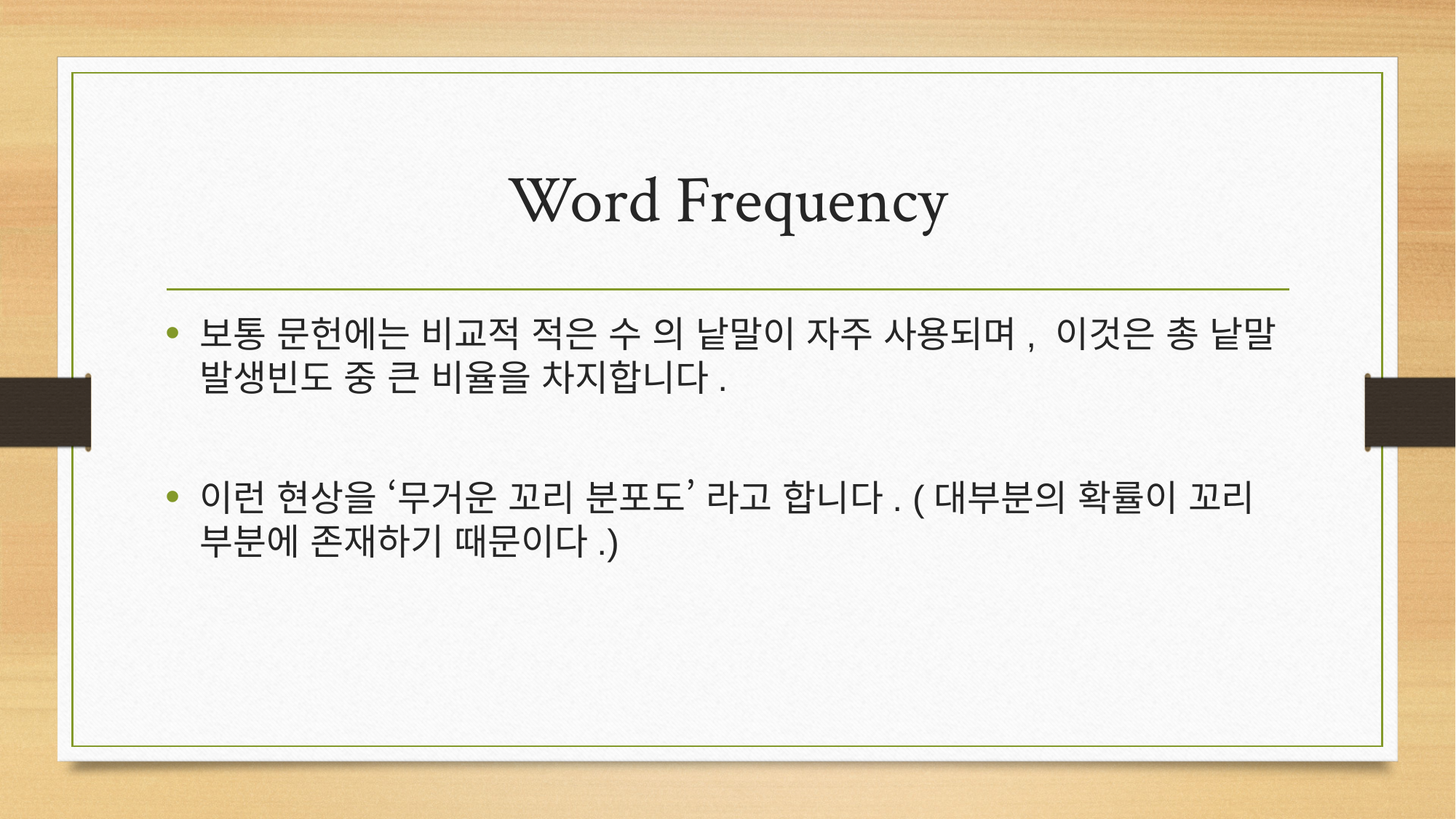

# Word Frequency
보통 문헌에는 비교적 적은 수 의 낱말이 자주 사용되며, 이것은 총 낱말 발생빈도 중 큰 비율을 차지합니다.

이런 현상을 ‘무거운 꼬리 분포도’ 라고 합니다. (대부분의 확률이 꼬리 부분에 존재하기 때문이다.)